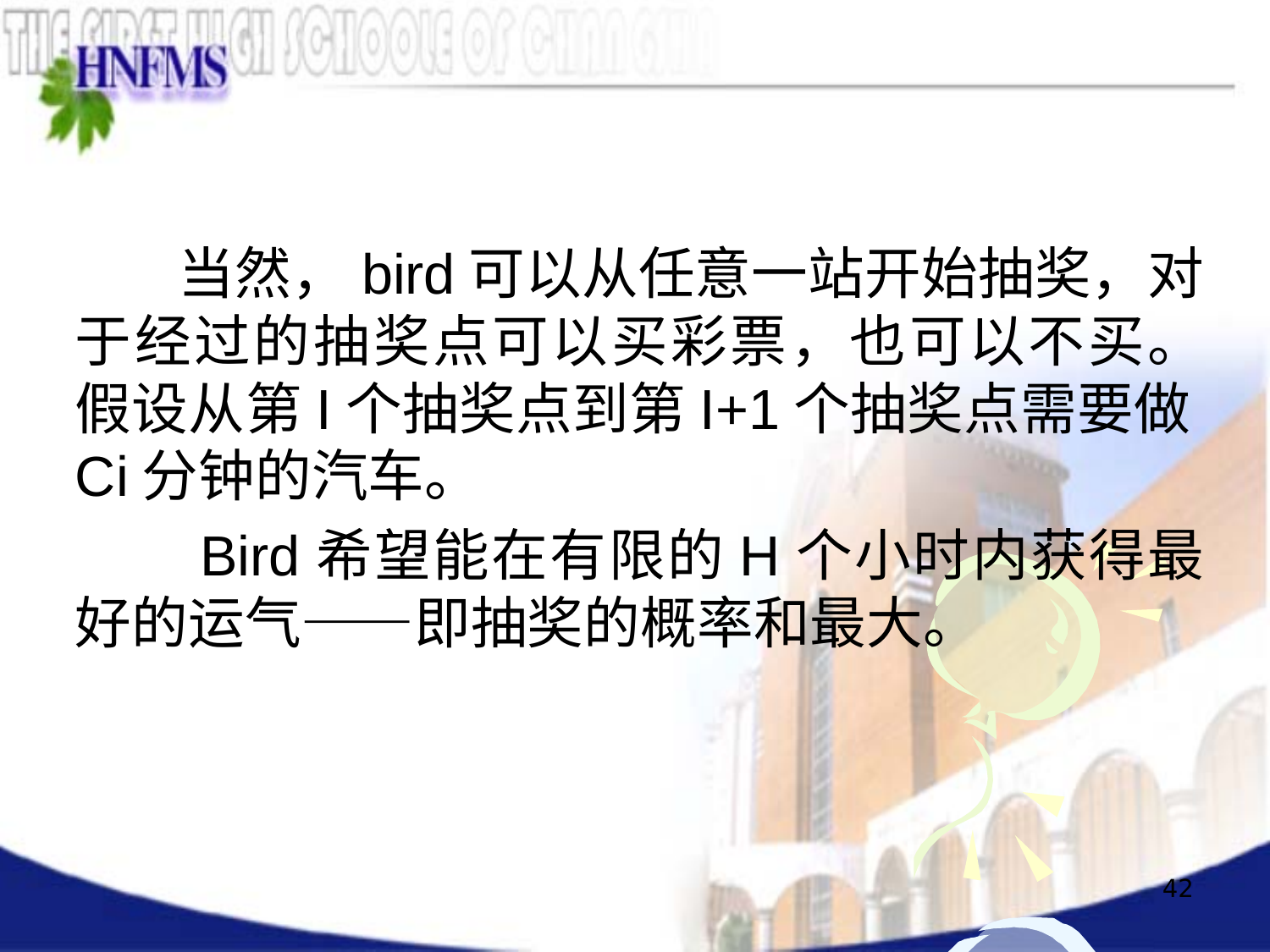

当然，bird可以从任意一站开始抽奖，对于经过的抽奖点可以买彩票，也可以不买。假设从第I个抽奖点到第I+1个抽奖点需要做Ci分钟的汽车。
       Bird希望能在有限的H个小时内获得最好的运气——即抽奖的概率和最大。

42